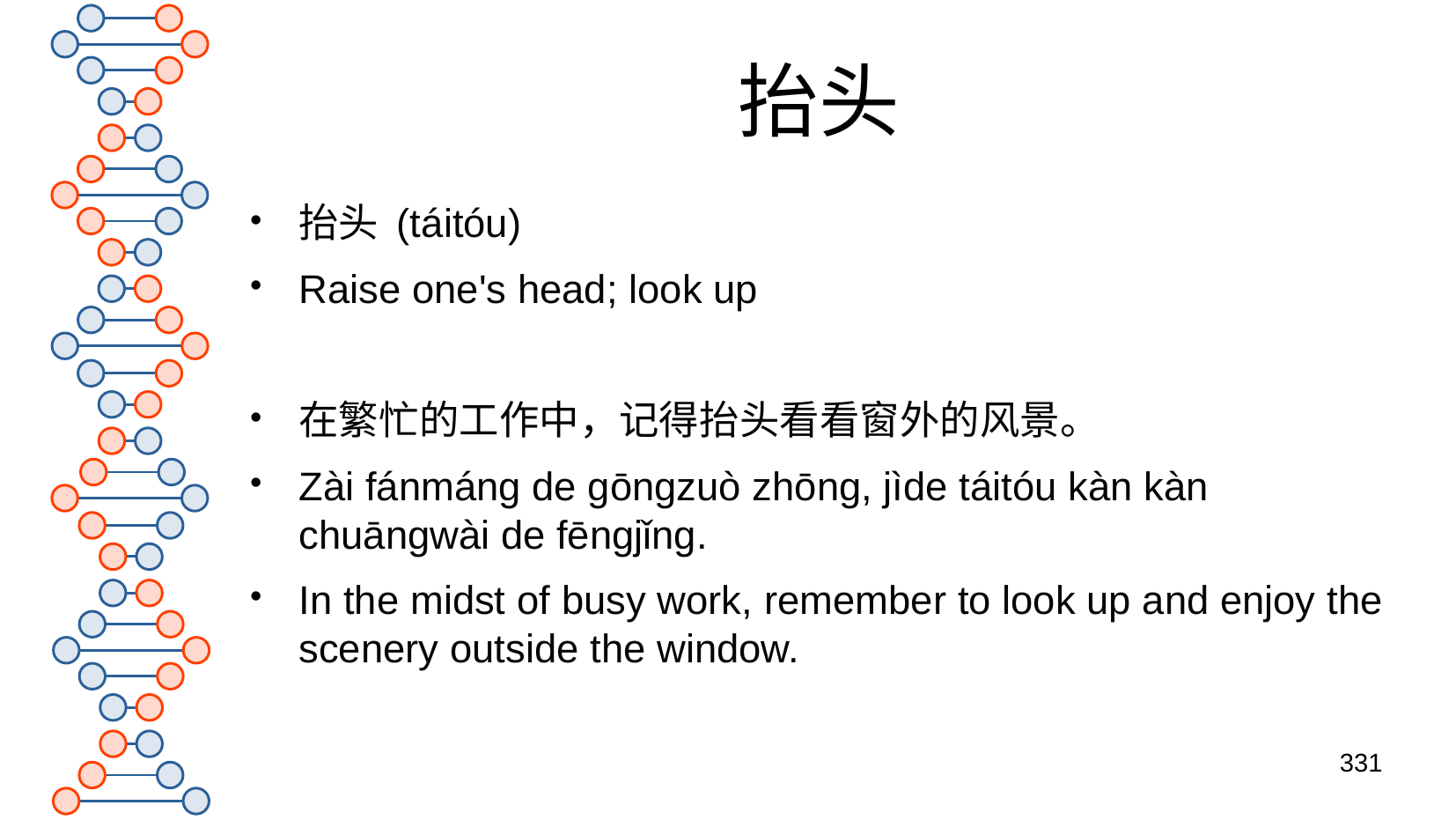

# 抬头
抬头 (táitóu)
Raise one's head; look up

在繁忙的工作中，记得抬头看看窗外的风景。
Zài fánmáng de gōngzuò zhōng, jìde táitóu kàn kàn chuāngwài de fēngjǐng.
In the midst of busy work, remember to look up and enjoy the scenery outside the window.

331